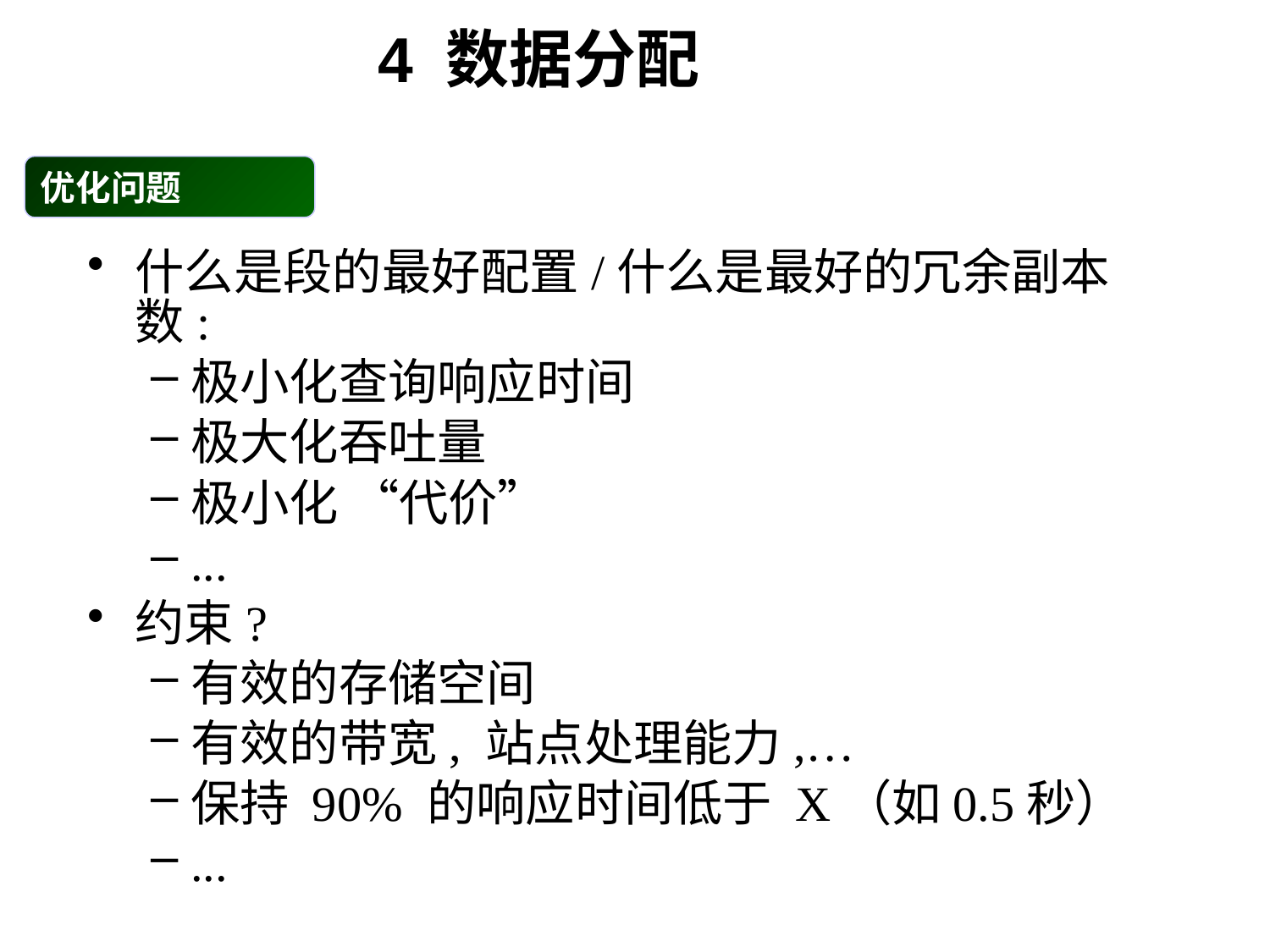

优化问题
4 数据分配

什么是段的最好配置/什么是最好的冗余副本数:
极小化查询响应时间
极大化吞吐量
极小化 “代价”
...
约束?
有效的存储空间
有效的带宽, 站点处理能力,…
保持 90% 的响应时间低于 X（如0.5秒）
...